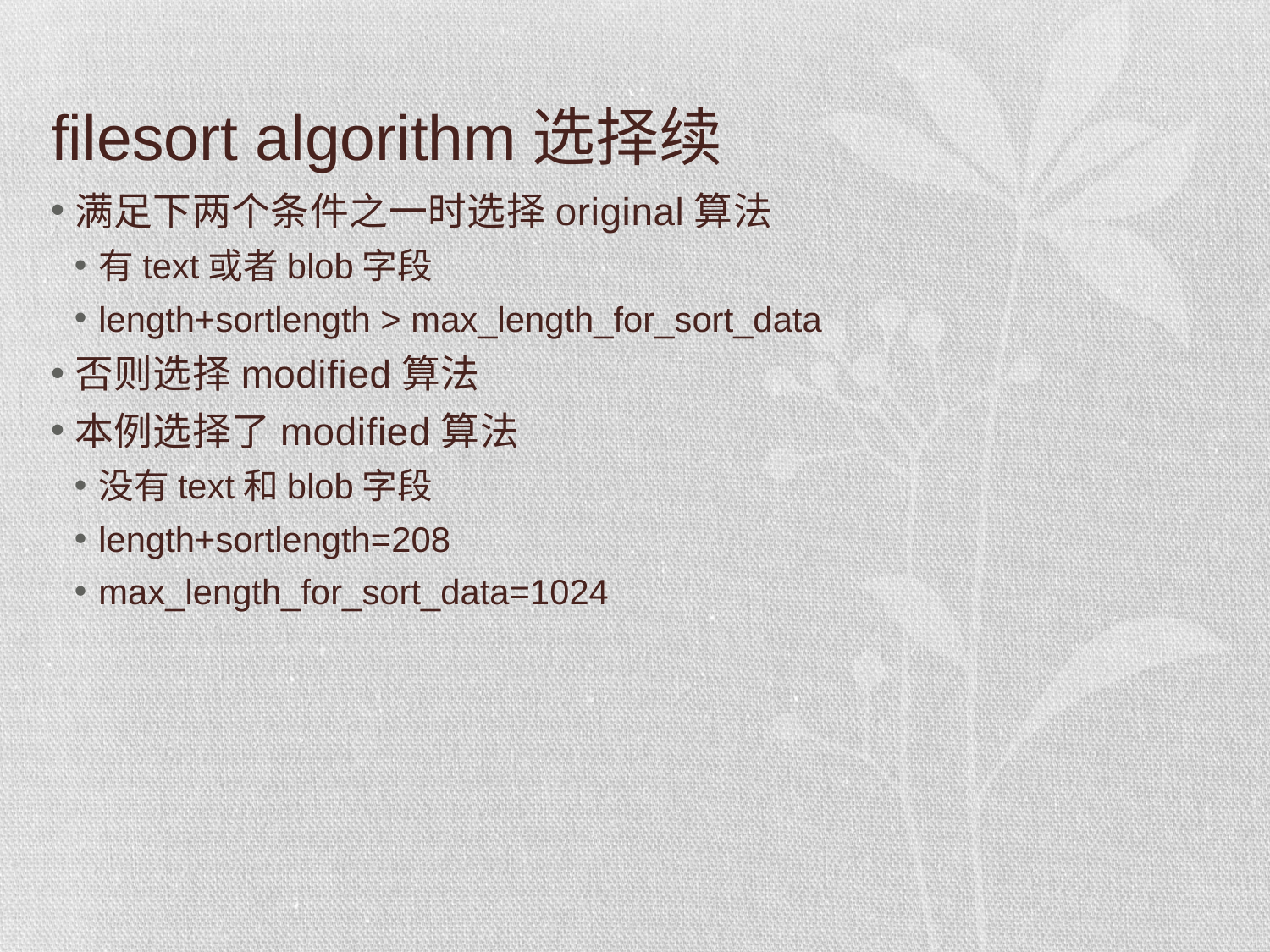

# filesort algorithm选择续
满足下两个条件之一时选择original算法
有text或者blob字段
length+sortlength > max_length_for_sort_data
否则选择modified算法
本例选择了modified算法
没有text和blob字段
length+sortlength=208
max_length_for_sort_data=1024